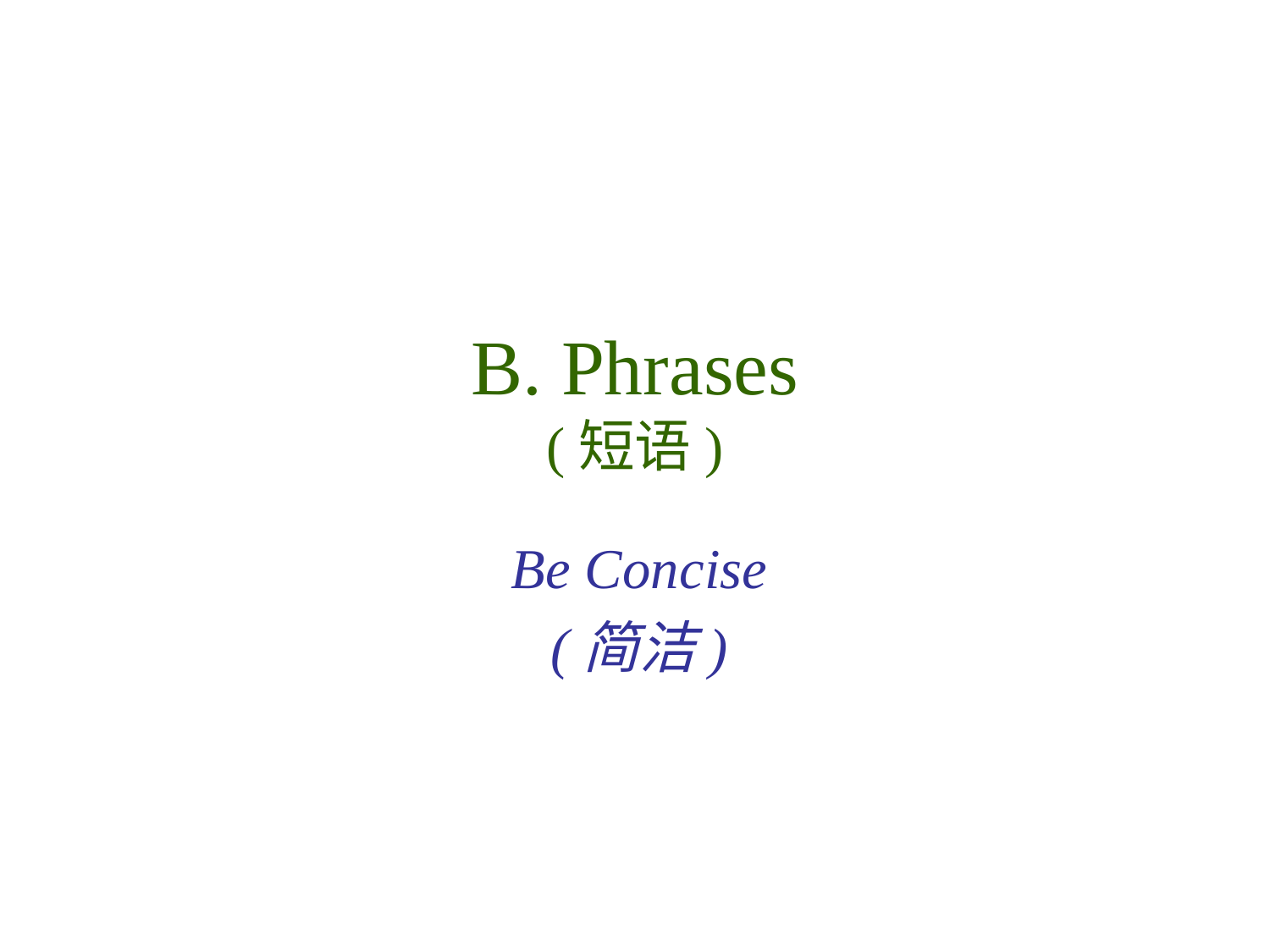

# B. Phrases (短语)
Be Concise
(简洁)